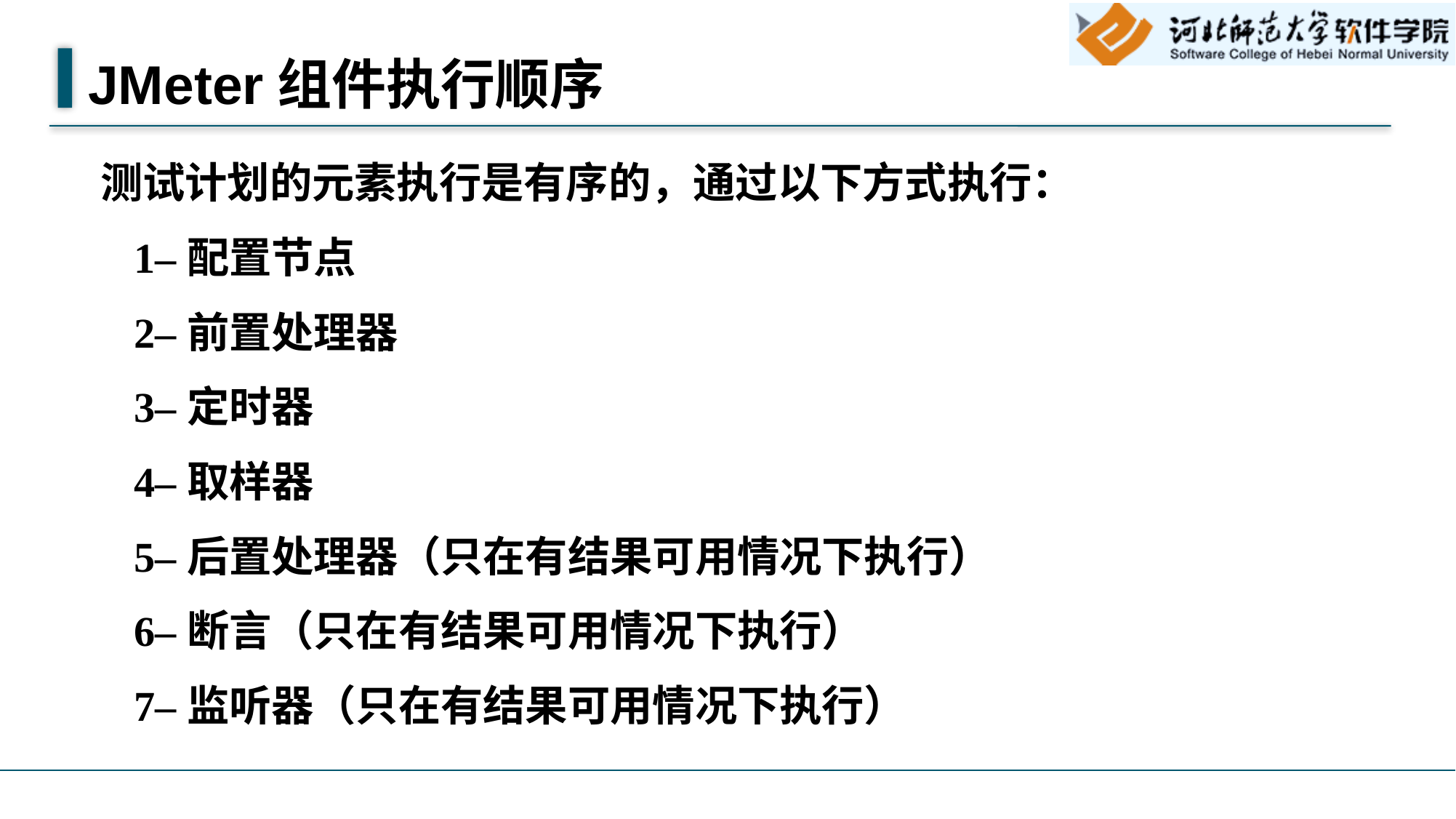

# JMeter组件执行顺序
  测试计划的元素执行是有序的，通过以下方式执行：
      1–配置节点
      2–前置处理器
      3–定时器
      4–取样器
      5–后置处理器（只在有结果可用情况下执行）
      6–断言（只在有结果可用情况下执行）
      7–监听器（只在有结果可用情况下执行）